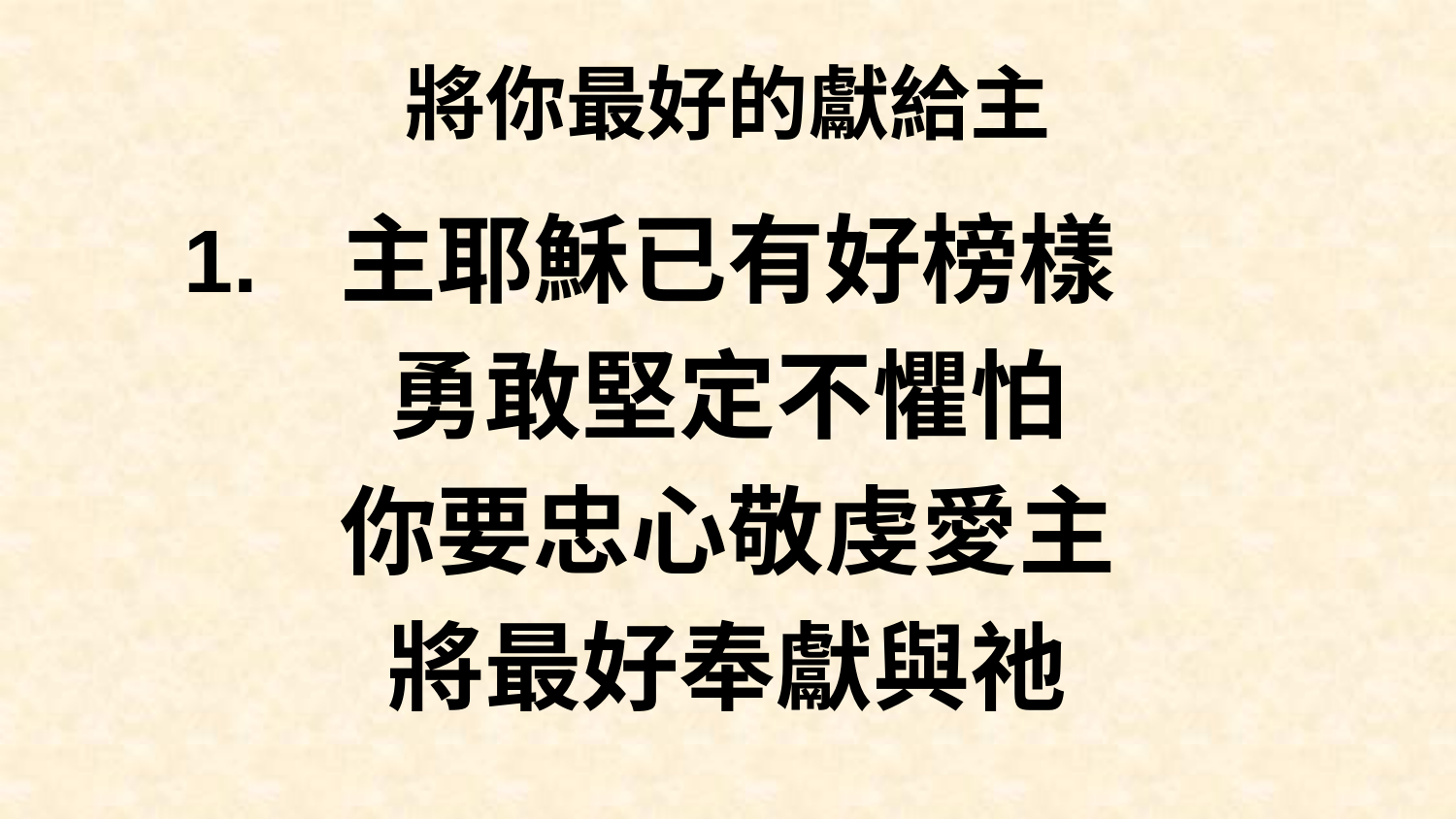

# 將你最好的獻給主
主耶穌已有好榜樣
勇敢堅定不懼怕
你要忠心敬虔愛主
將最好奉獻與祂
1.